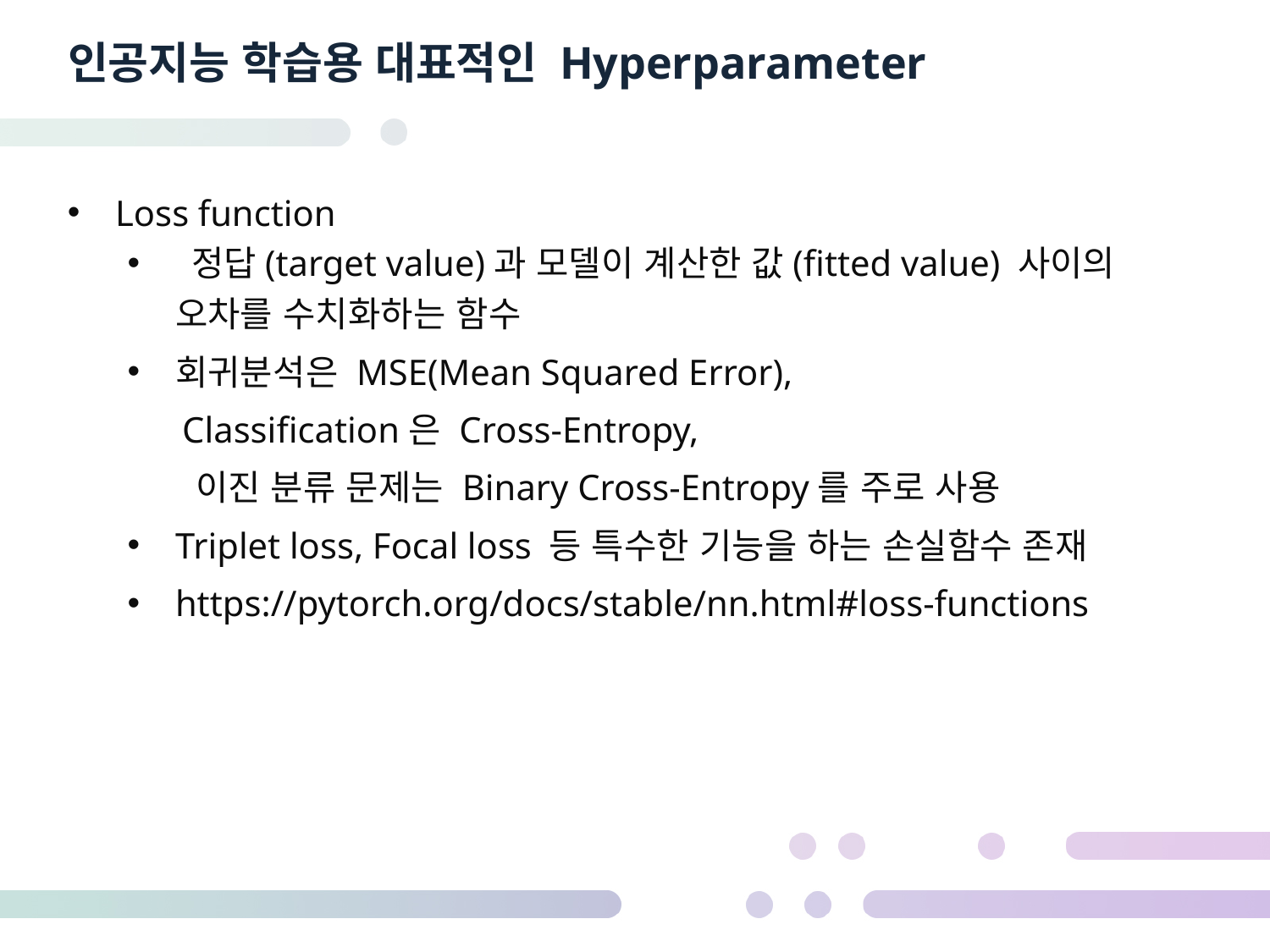

# 인공지능 학습용 대표적인 Hyperparameter
Loss function
 정답(target value)과 모델이 계산한 값(fitted value) 사이의 오차를 수치화하는 함수
회귀분석은 MSE(Mean Squared Error),
      Classification은 Cross-Entropy,
      이진 분류 문제는 Binary Cross-Entropy를 주로 사용
Triplet loss, Focal loss 등 특수한 기능을 하는 손실함수 존재
https://pytorch.org/docs/stable/nn.html#loss-functions